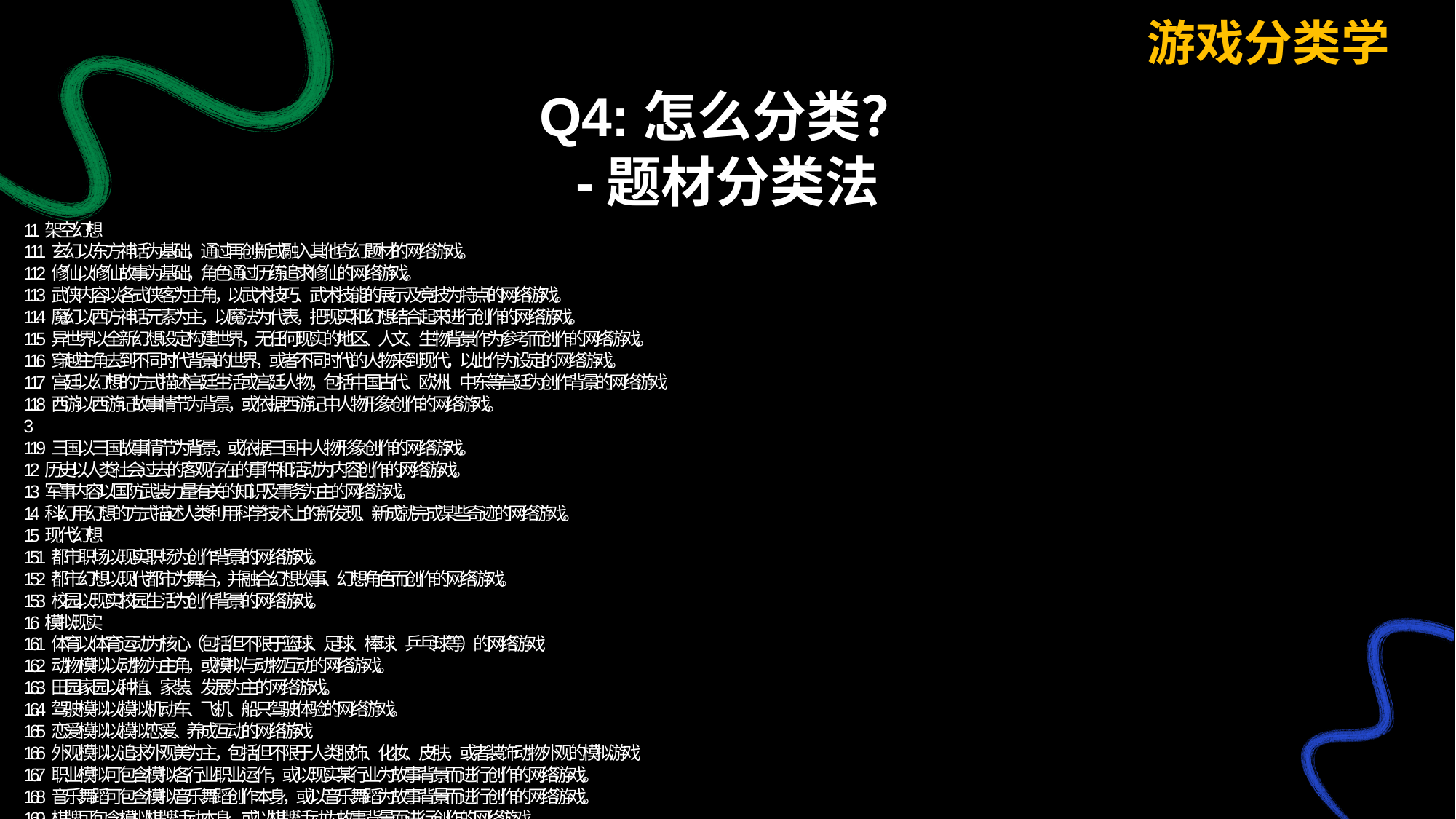

游戏分类学
Q4:怎么分类？
-题材分类法
1.1 架空幻想
1.1.1 玄幻 以东方神话为基础，通过再创新或融入其他奇幻题材的网络游戏。
1.1.2 修仙 以修仙故事为基础，角色通过历练追求修仙的网络游戏。
1.1.3 武侠 内容以各式侠客为主角，以武术技巧、武术技能的展示及竞技为特点的网络游戏。
1.1.4 魔幻 以西方神话元素为主，以魔法为代表，把现实和幻想结合起来进行创作的网络游戏。
1.1.5 异世界 以全新幻想设定构建世界，无任何现实的地区、人文、生物背景作为参考而创作的网络游戏。
1.1.6 穿越 主角去到不同时代背景的世界，或者不同时代的人物来到现代，以此作为设定的网络游戏。
1.1.7 宫廷 以幻想的方式描述宫廷生活或宫廷人物，包括中国古代、欧洲、中东等宫廷为创作背景的网络游戏
1.1.8 西游 以西游记故事情节为背景，或依据西游记中人物形象创作的网络游戏。
3
1.1.9 三国 以三国故事情节为背景，或依据三国中人物形象创作的网络游戏。
1.2 历史 以人类社会过去的客观存在的事件和活动为内容创作的网络游戏。
1.3 军事 内容以国防武装力量有关的知识及事务为主的网络游戏。
1.4 科幻 用幻想的方式描述人类利用科学技术上的新发现、新成就完成某些奇迹的网络游戏。
1.5 现代幻想
1.5.1 都市职场 以现实职场为创作背景的网络游戏。
1.5.2 都市幻想 以现代都市为舞台，并融合幻想故事、幻想角色而创作的网络游戏。
1.5.3 校园 以现实校园生活为创作背景的网络游戏。
1.6 模拟现实
1.6.1 体育 以体育运动为核心（包括但不限于篮球、足球、棒球、乒乓球等）的网络游戏
1.6.2 动物模拟 以动物为主角，或模拟与动物互动的网络游戏。
1.6.3 田园家园 以种植、家装、发展为主的网络游戏。
1.6.4 驾驶模拟 以模拟机动车、飞机、船只驾驶体验的网络游戏。
1.6.5 恋爱模拟 以模拟恋爱、养成互动的网络游戏
1.6.6 外观模拟 以追求外观美为主，包括但不限于人类服饰、化妆、皮肤，或者装饰动物外观的模拟游戏
1.6.7 职业模拟 可包含模拟各行业职业运作，或以现实某行业为故事背景而进行创作的网络游戏。
1.6.8 音乐舞蹈 可包含模拟音乐舞蹈创作本身，或以音乐舞蹈为故事背景而进行创作的网络游戏。
1.6.9 棋牌 可包含模拟棋牌活动本身，或以棋牌活动为故事背景而进行创作的网络游戏。
1.7 推理悬疑 运用逻辑思维能力推理充满悬念且无法看清真相的事物，进而推动剧情发展的网络游戏。
1.8 动漫 以同名动漫为原型或纯粹以动漫人物与类似动漫的情节为主而
制作的网络游戏。
1.9 其它 无法归属至上述类目的网络游戏